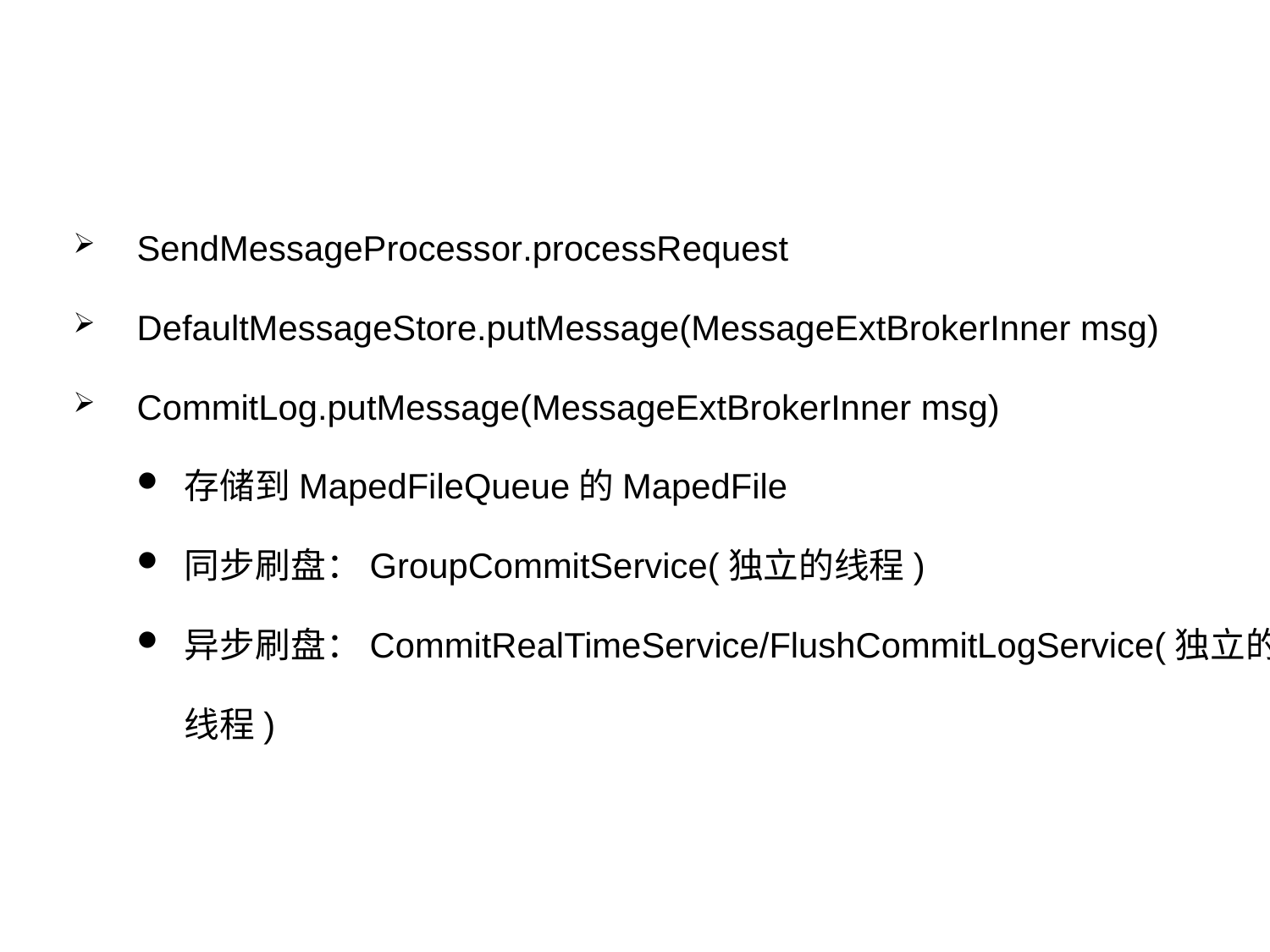

SendMessageProcessor.processRequest
DefaultMessageStore.putMessage(MessageExtBrokerInner msg)
CommitLog.putMessage(MessageExtBrokerInner msg)
存储到MapedFileQueue的MapedFile
同步刷盘：GroupCommitService(独立的线程)
异步刷盘：CommitRealTimeService/FlushCommitLogService(独立的线程)